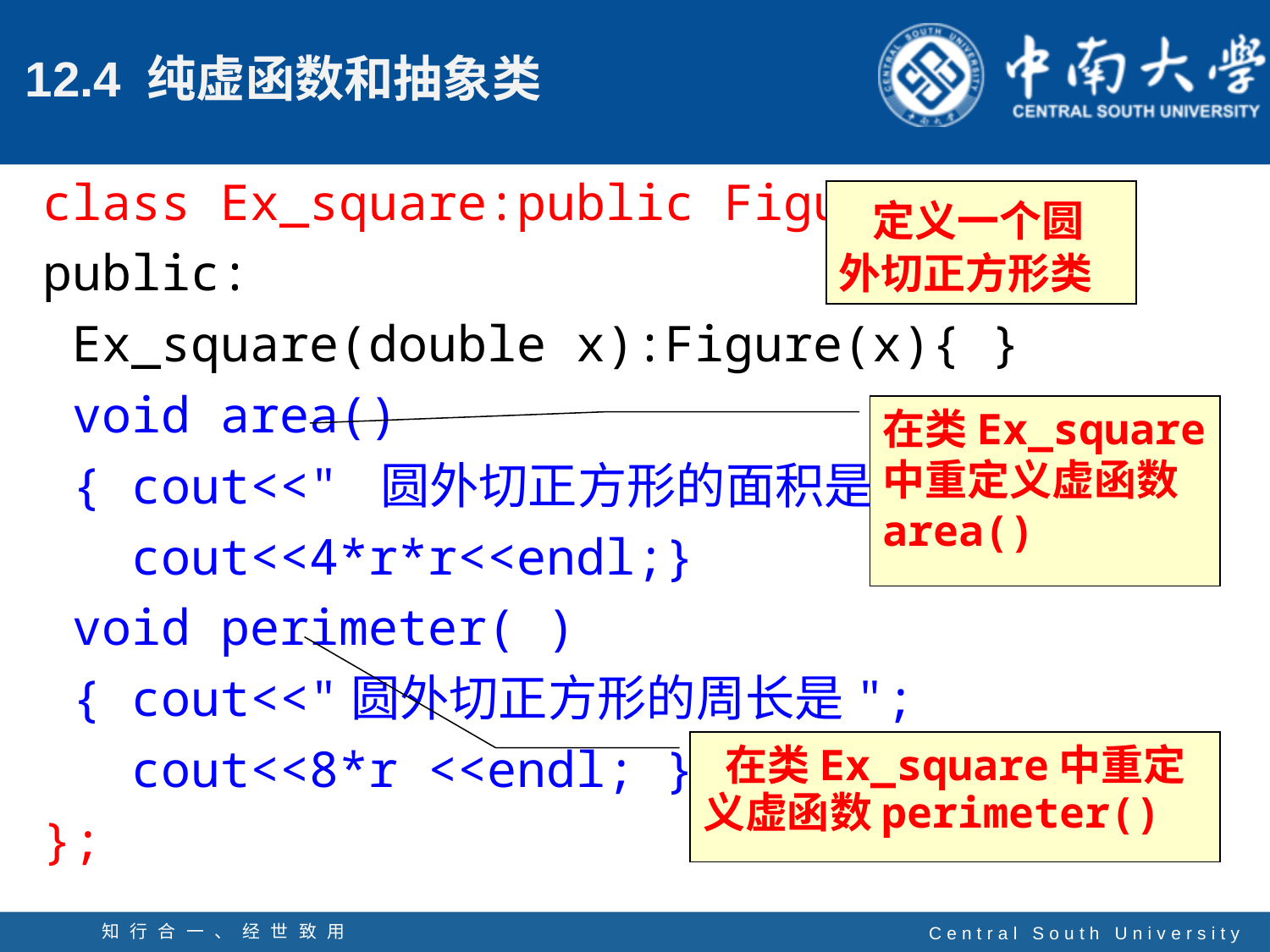

class Ex_square:public Figure{
public:
 Ex_square(double x):Figure(x){ }
 void area()
 { cout<<" 圆外切正方形的面积是";
   cout<<4*r*r<<endl;}
 void perimeter( )
 { cout<<"圆外切正方形的周长是";
   cout<<8*r <<endl; }
};
  定义一个圆外切正方形类
在类Ex_square中重定义虚函数area()
 在类Ex_square中重定义虚函数perimeter()

知行合一、经世致用
自强不息 厚德载物
Central South University